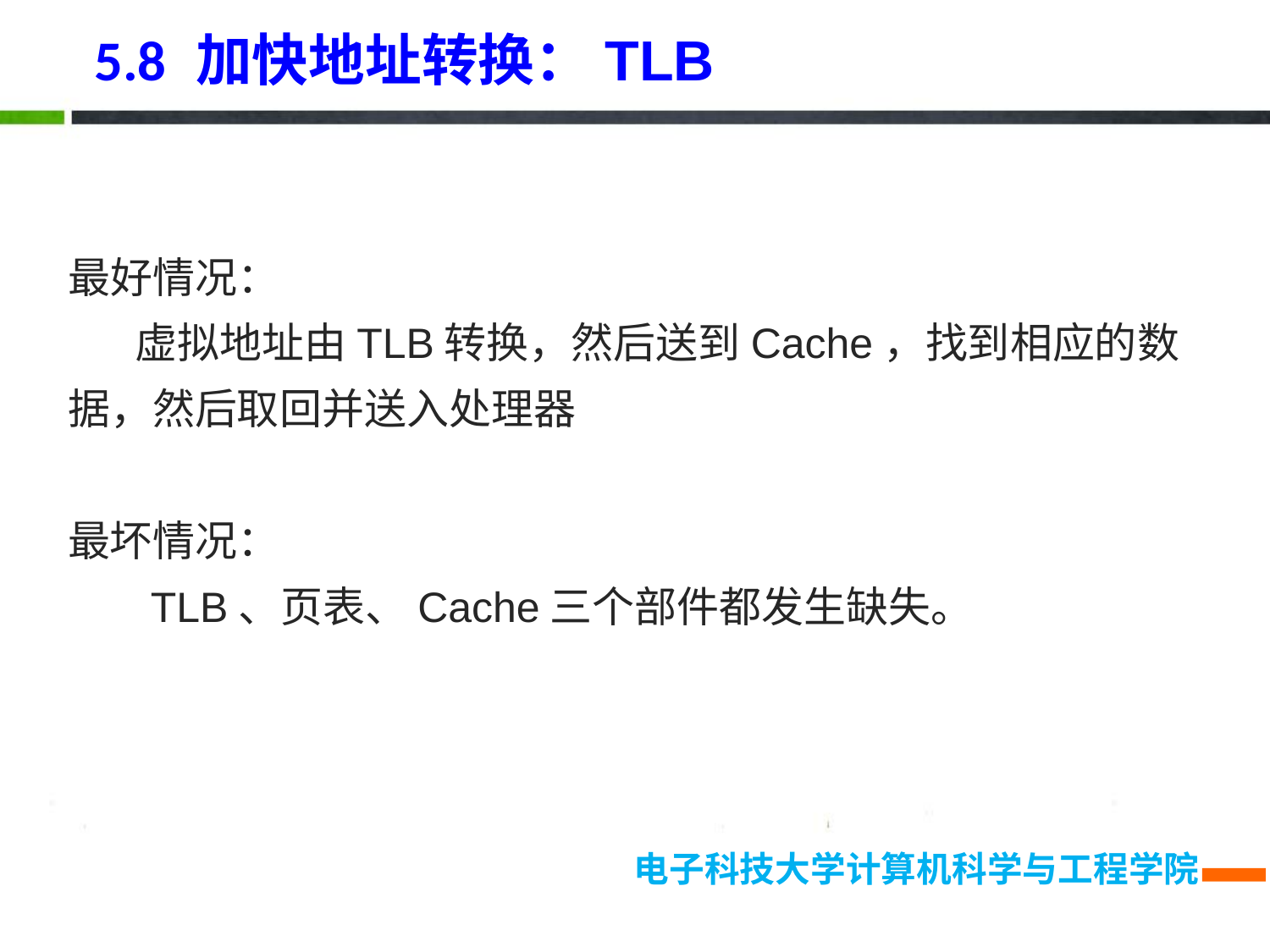

5.8 加快地址转换：TLB
最好情况：
      虚拟地址由TLB转换，然后送到Cache，找到相应的数据，然后取回并送入处理器

最坏情况：
       TLB、页表、Cache三个部件都发生缺失。

72